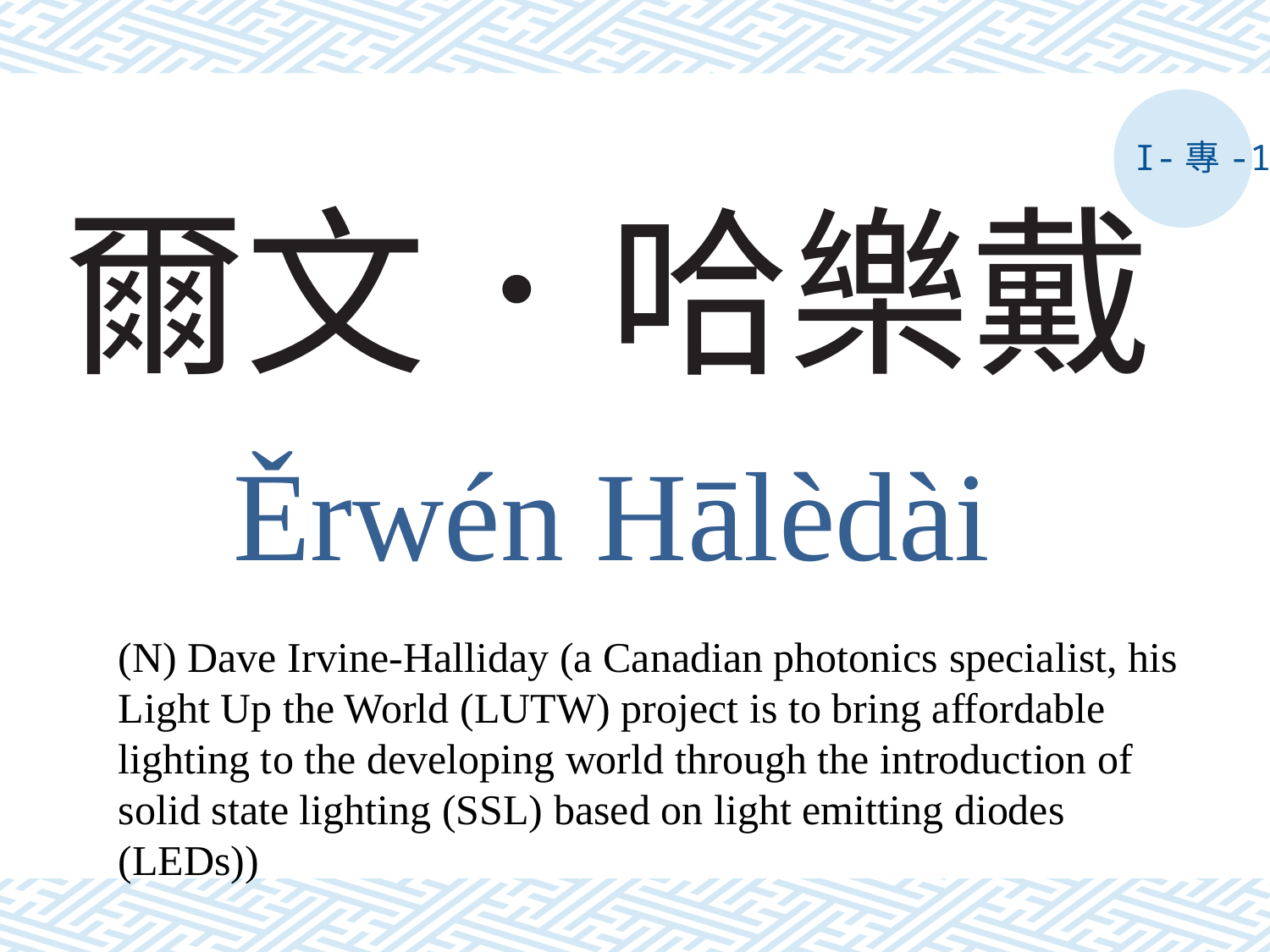

I-專-1

# 爾文．哈樂戴
Ěrwén Hālèdài
(N) Dave Irvine-Halliday (a Canadian photonics specialist, his Light Up the World (LUTW) project is to bring affordable lighting to the developing world through the introduction of solid state lighting (SSL) based on light emitting diodes (LEDs))